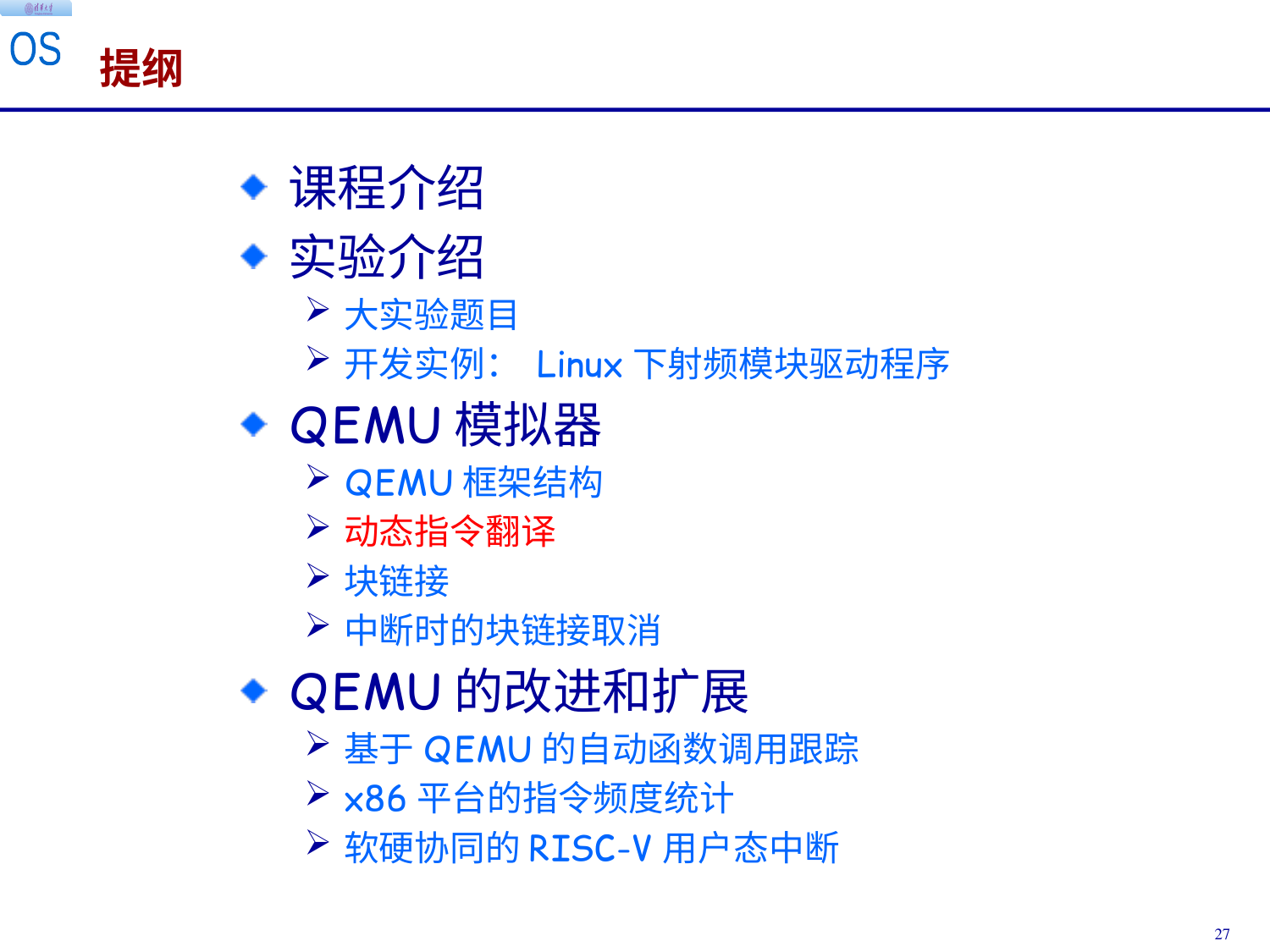

提纲
课程介绍
实验介绍
大实验题目
开发实例： Linux下射频模块驱动程序
QEMU模拟器
QEMU框架结构
动态指令翻译
块链接
中断时的块链接取消
QEMU的改进和扩展
基于QEMU的自动函数调用跟踪
x86平台的指令频度统计
软硬协同的RISC-V用户态中断